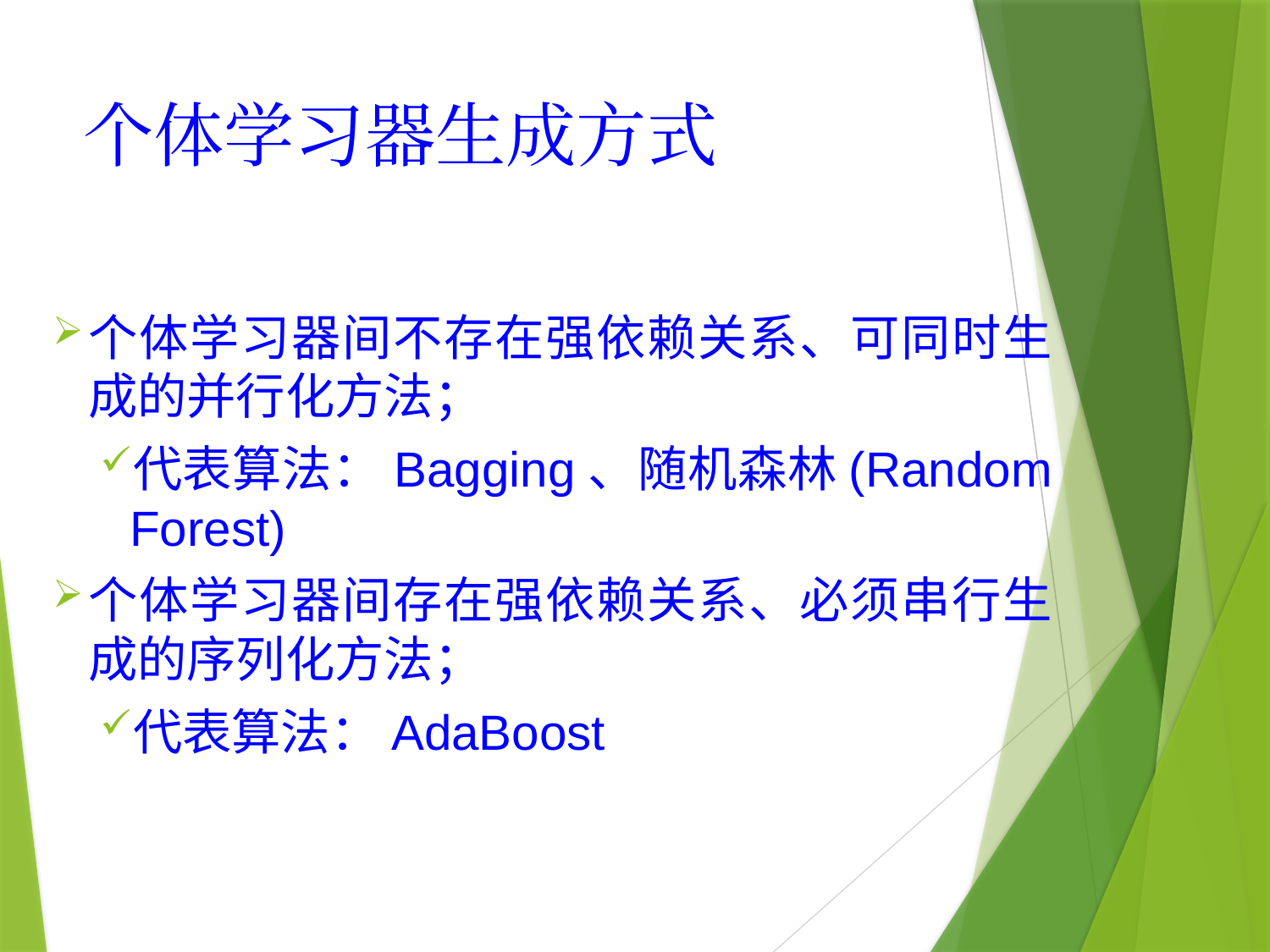

# 个体学习器生成方式
个体学习器间不存在强依赖关系、可同时生成的并行化方法；
代表算法：Bagging、随机森林(Random Forest)
个体学习器间存在强依赖关系、必须串行生成的序列化方法；
代表算法：AdaBoost